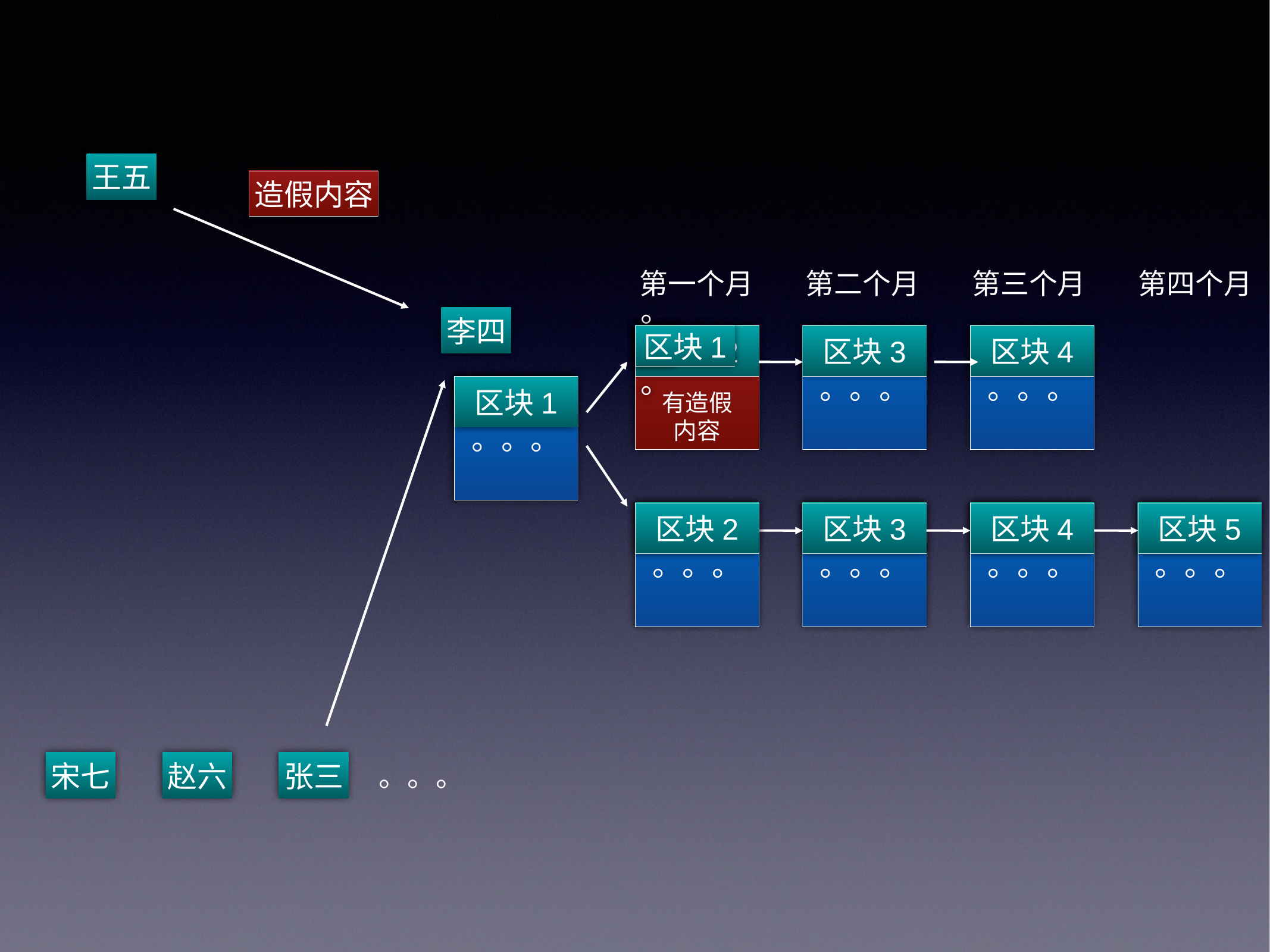

王五
造假内容

第一个月
有造假
内容
区块2
。。。
区块1

第二个月
。。。
区块3

第三个月
。。。
区块4

第四个月
。。。
区块5

李四
。。。
区块1

。。。
区块2
。。。
区块3

。。。
区块4

宋七
赵六
张三
。。。